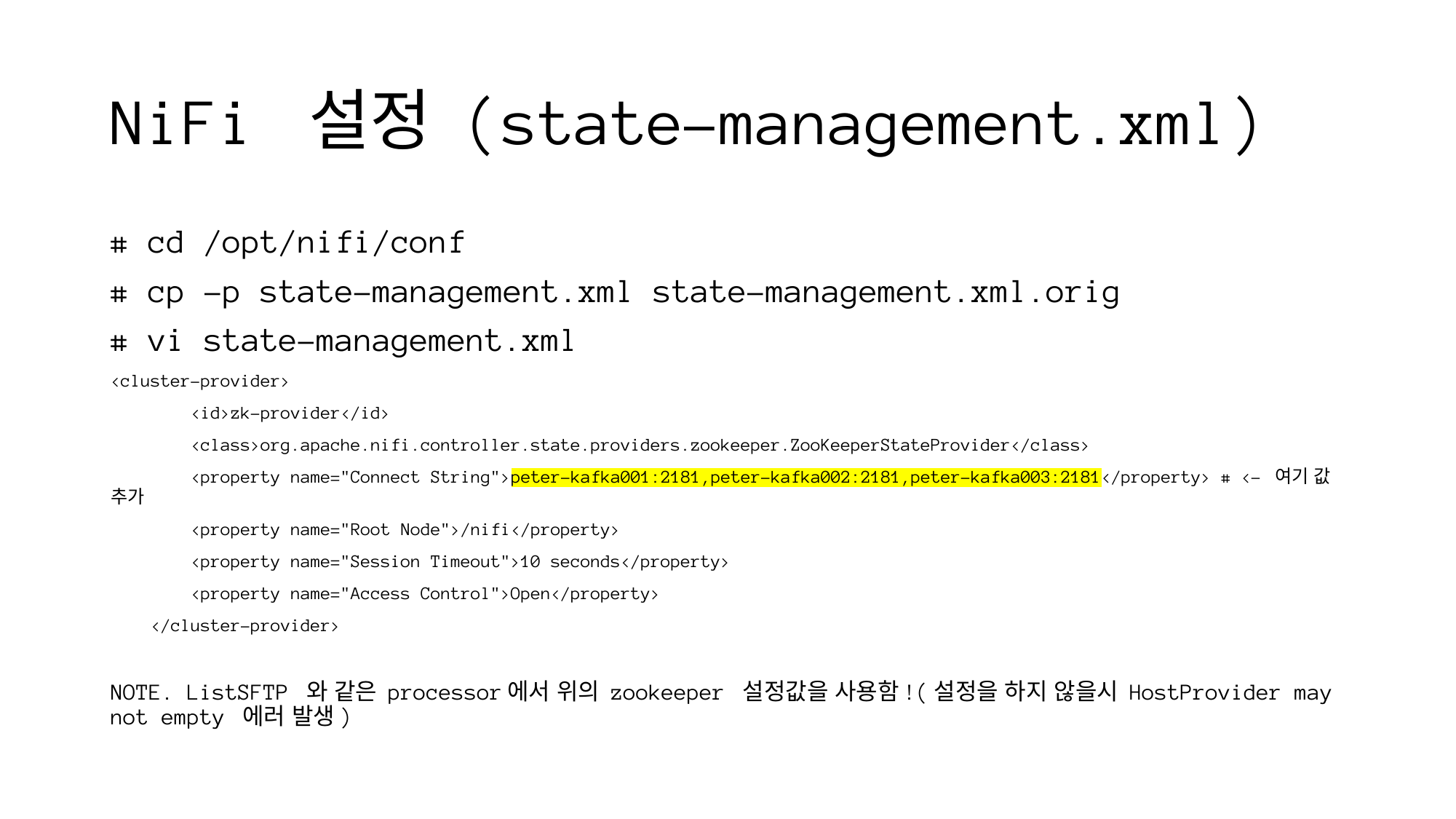

# NiFi 설정 (state-management.xml)
# cd /opt/nifi/conf
# cp -p state-management.xml state-management.xml.orig
# vi state-management.xml
<cluster-provider>
        <id>zk-provider</id>
        <class>org.apache.nifi.controller.state.providers.zookeeper.ZooKeeperStateProvider</class>
        <property name="Connect String">peter-kafka001:2181,peter-kafka002:2181,peter-kafka003:2181</property> # <- 여기 값 추가
        <property name="Root Node">/nifi</property>
        <property name="Session Timeout">10 seconds</property>
        <property name="Access Control">Open</property>
    </cluster-provider>

NOTE. ListSFTP 와 같은 processor에서 위의 zookeeper 설정값을 사용함!(설정을 하지 않을시 HostProvider may not empty 에러 발생)